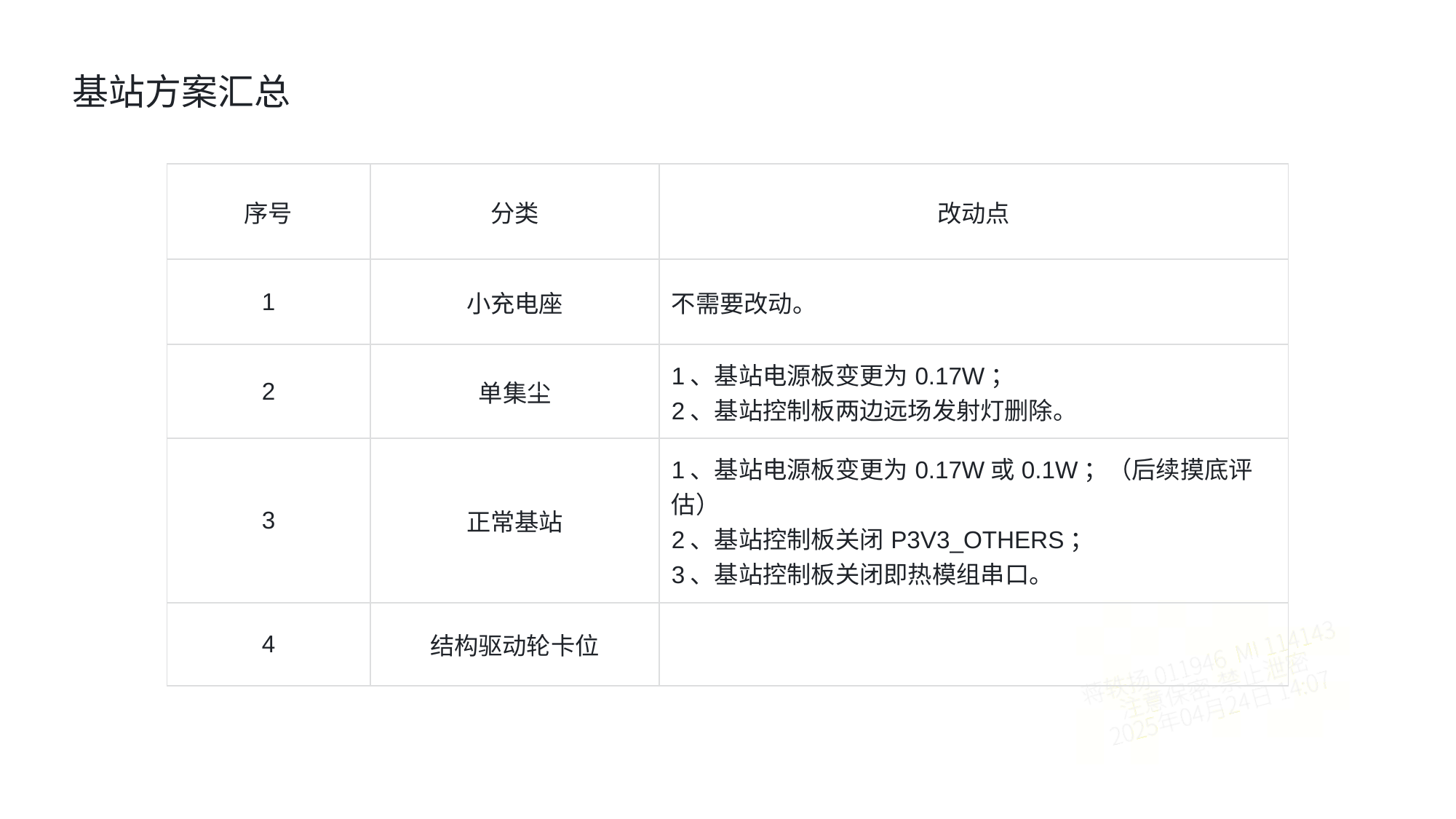

基站方案汇总
| 序号 | 分类 | 改动点 |
| --- | --- | --- |
| 1 | 小充电座 | 不需要改动。 |
| 2 | 单集尘 | 1、基站电源板变更为0.17W； 2、基站控制板两边远场发射灯删除。 |
| 3 | 正常基站 | 1、基站电源板变更为0.17W或0.1W；（后续摸底评估） 2、基站控制板关闭P3V3\_OTHERS； 3、基站控制板关闭即热模组串口。 |
| 4 | 结构驱动轮卡位 |  |